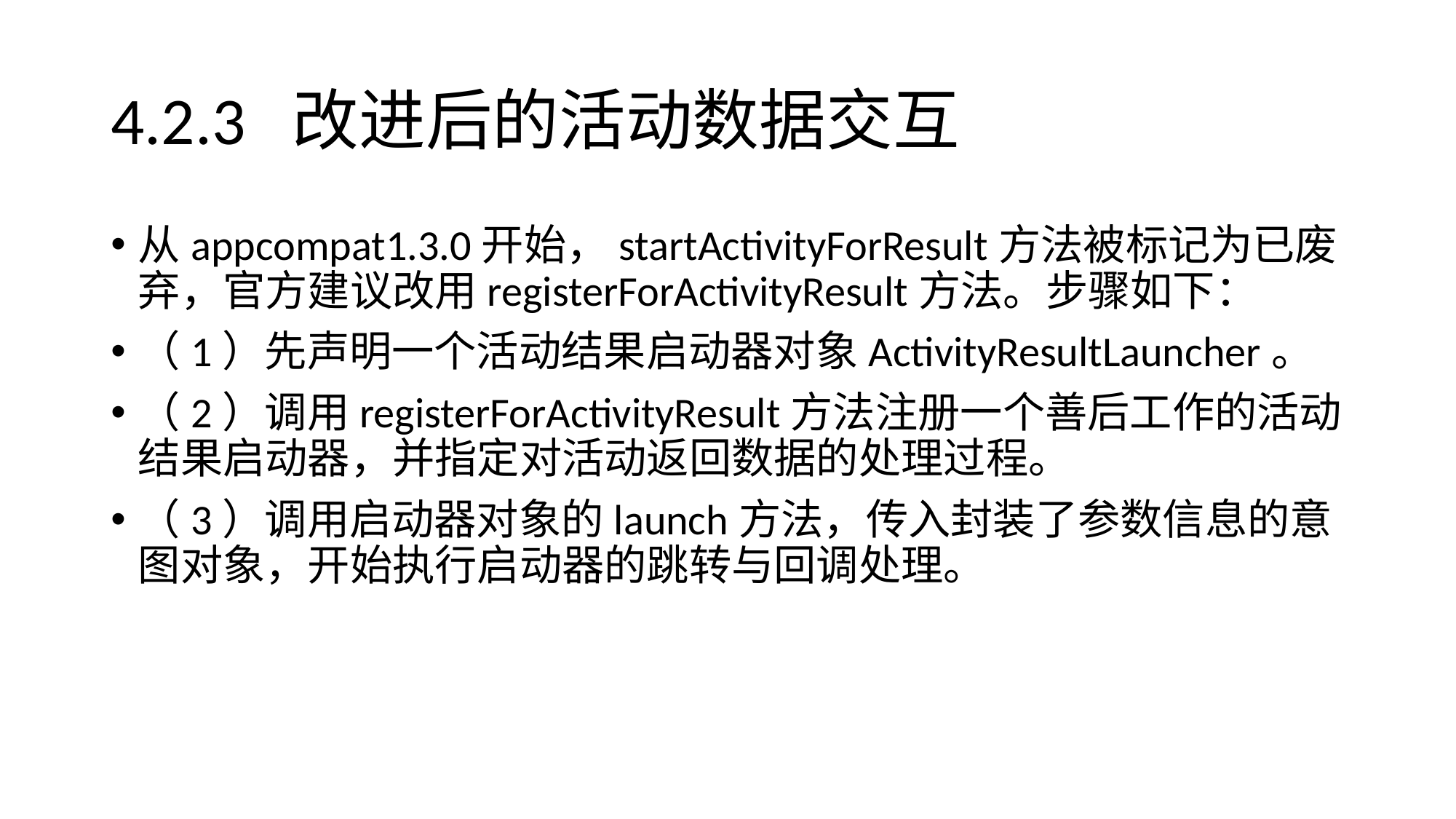

# 4.2.3  改进后的活动数据交互
从appcompat1.3.0开始，startActivityForResult方法被标记为已废弃，官方建议改用registerForActivityResult方法。步骤如下：
（1）先声明一个活动结果启动器对象ActivityResultLauncher。
（2）调用registerForActivityResult方法注册一个善后工作的活动结果启动器，并指定对活动返回数据的处理过程。
（3）调用启动器对象的launch方法，传入封装了参数信息的意图对象，开始执行启动器的跳转与回调处理。